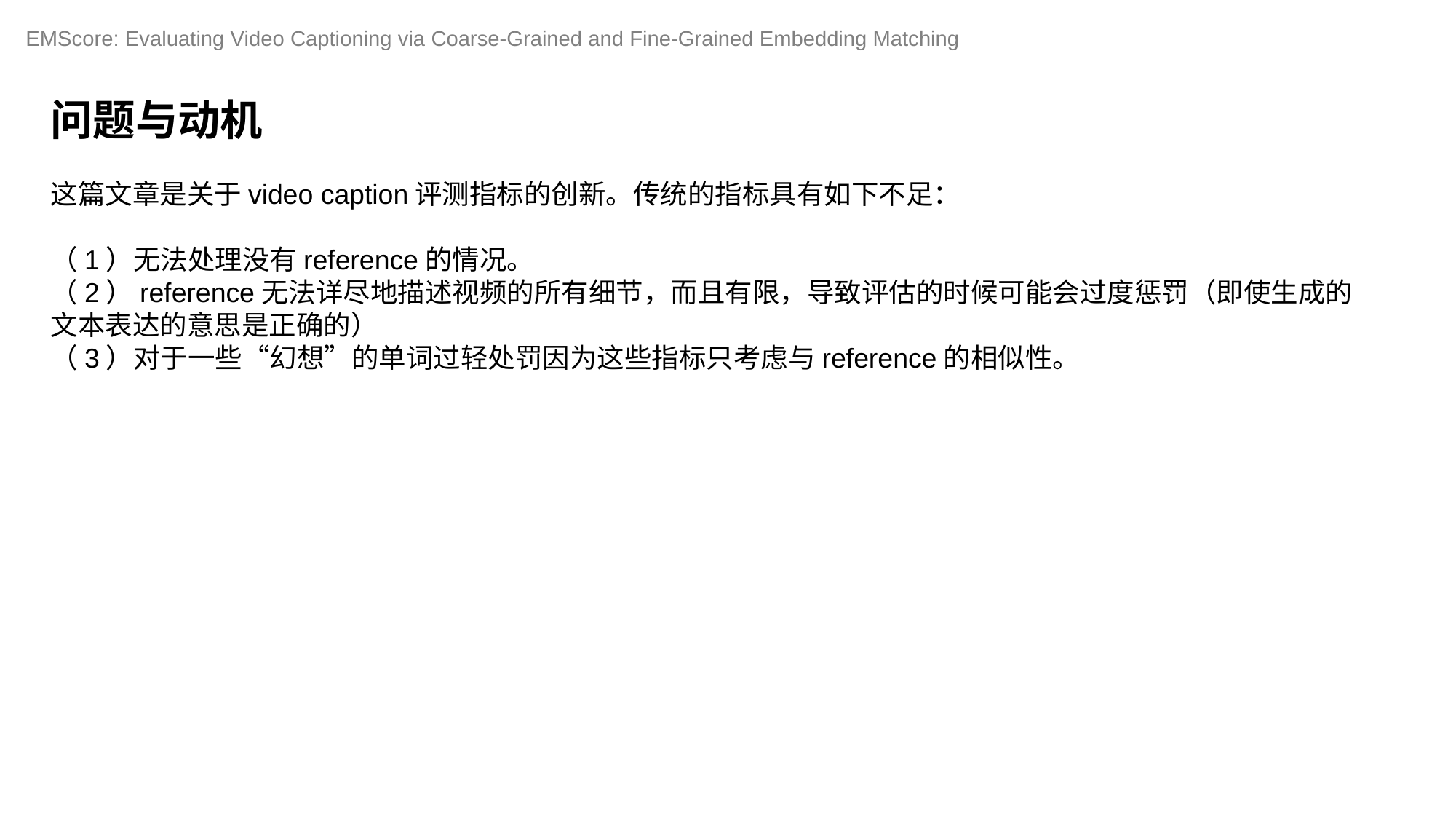

EMScore: Evaluating Video Captioning via Coarse-Grained and Fine-Grained Embedding Matching
问题与动机
这篇文章是关于video caption评测指标的创新。传统的指标具有如下不足：

（1）无法处理没有reference的情况。
（2）reference无法详尽地描述视频的所有细节，而且有限，导致评估的时候可能会过度惩罚（即使生成的文本表达的意思是正确的）
（3）对于一些“幻想”的单词过轻处罚因为这些指标只考虑与reference的相似性。